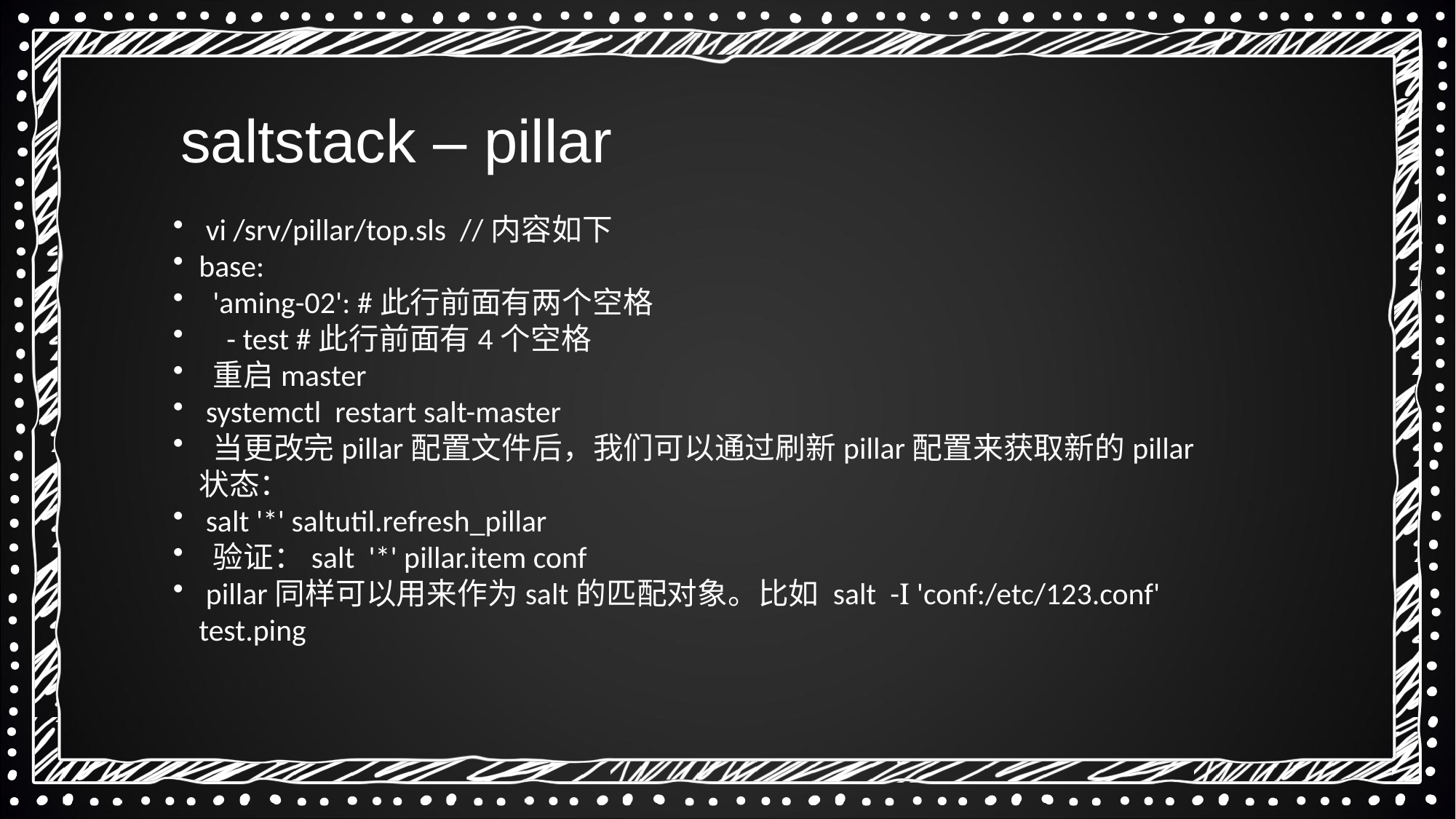

saltstack – pillar
 vi /srv/pillar/top.sls  //内容如下
base:
  'aming-02': #此行前面有两个空格
    - test #此行前面有4个空格
 重启master
 systemctl  restart salt-master
 当更改完pillar配置文件后，我们可以通过刷新pillar配置来获取新的pillar状态：
 salt '*' saltutil.refresh_pillar
 验证：salt  '*' pillar.item conf
 pillar同样可以用来作为salt的匹配对象。比如 salt  -I 'conf:/etc/123.conf'  test.ping